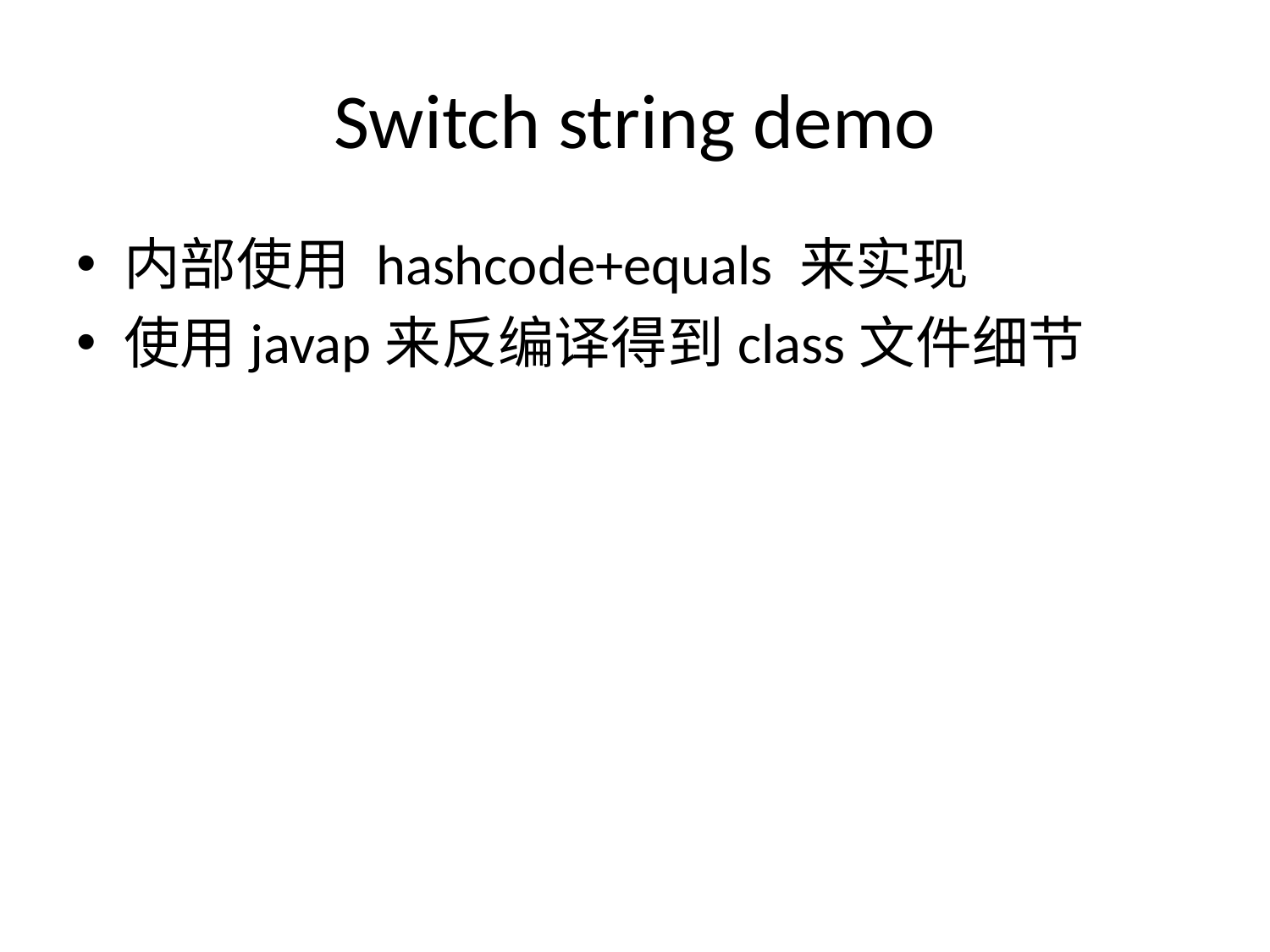

# Switch string demo
内部使用 hashcode+equals 来实现
使用javap来反编译得到class文件细节